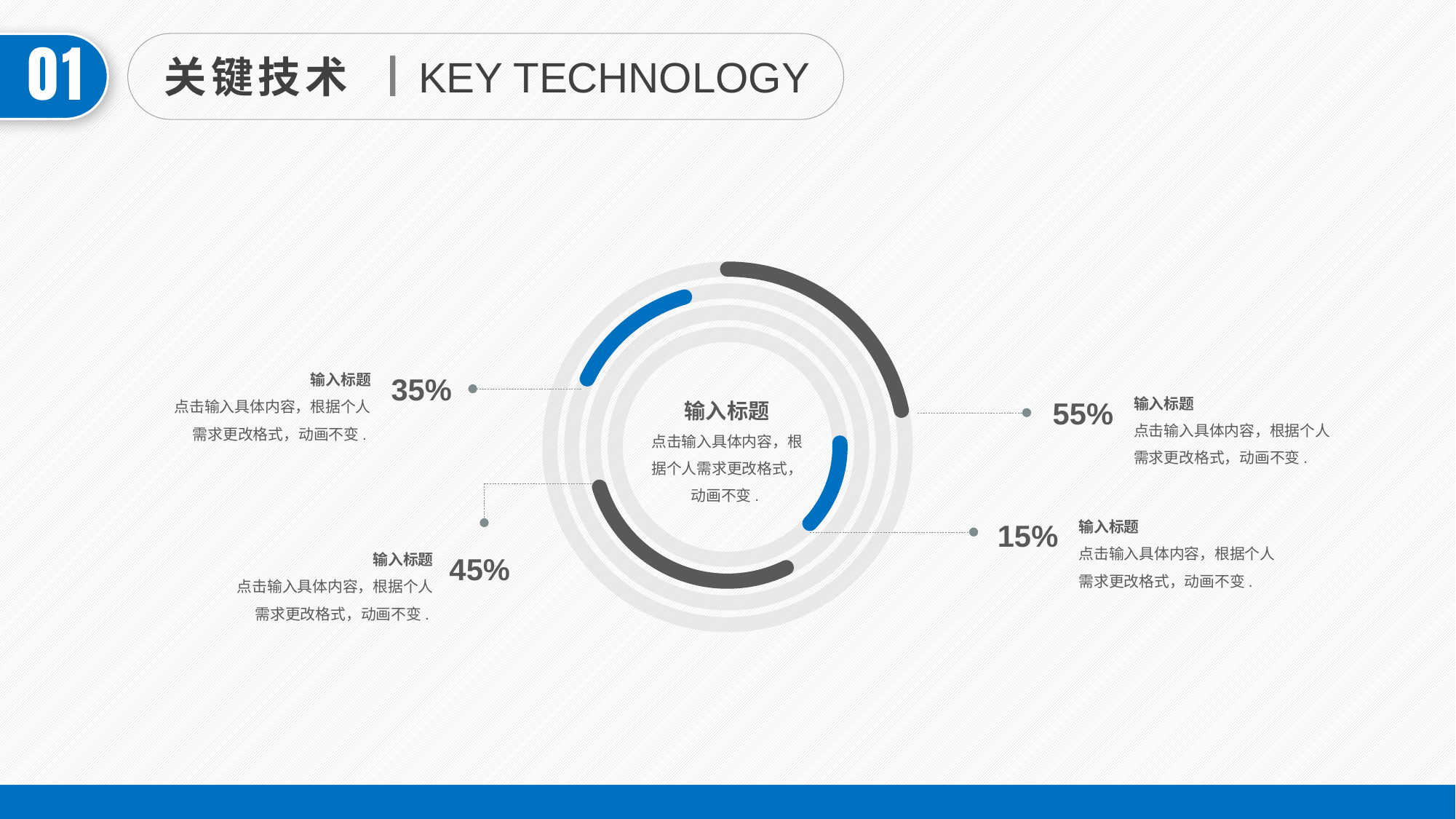

01
关键技术
KEY TECHNOLOGY

输入标题
点击输入具体内容，根据个人需求更改格式，动画不变.
35%
输入标题
点击输入具体内容，根据个人需求更改格式，动画不变.
输入标题
点击输入具体内容，根据个人需求更改格式，动画不变.
55%
输入标题
点击输入具体内容，根据个人需求更改格式，动画不变.
15%
输入标题
点击输入具体内容，根据个人需求更改格式，动画不变.
45%